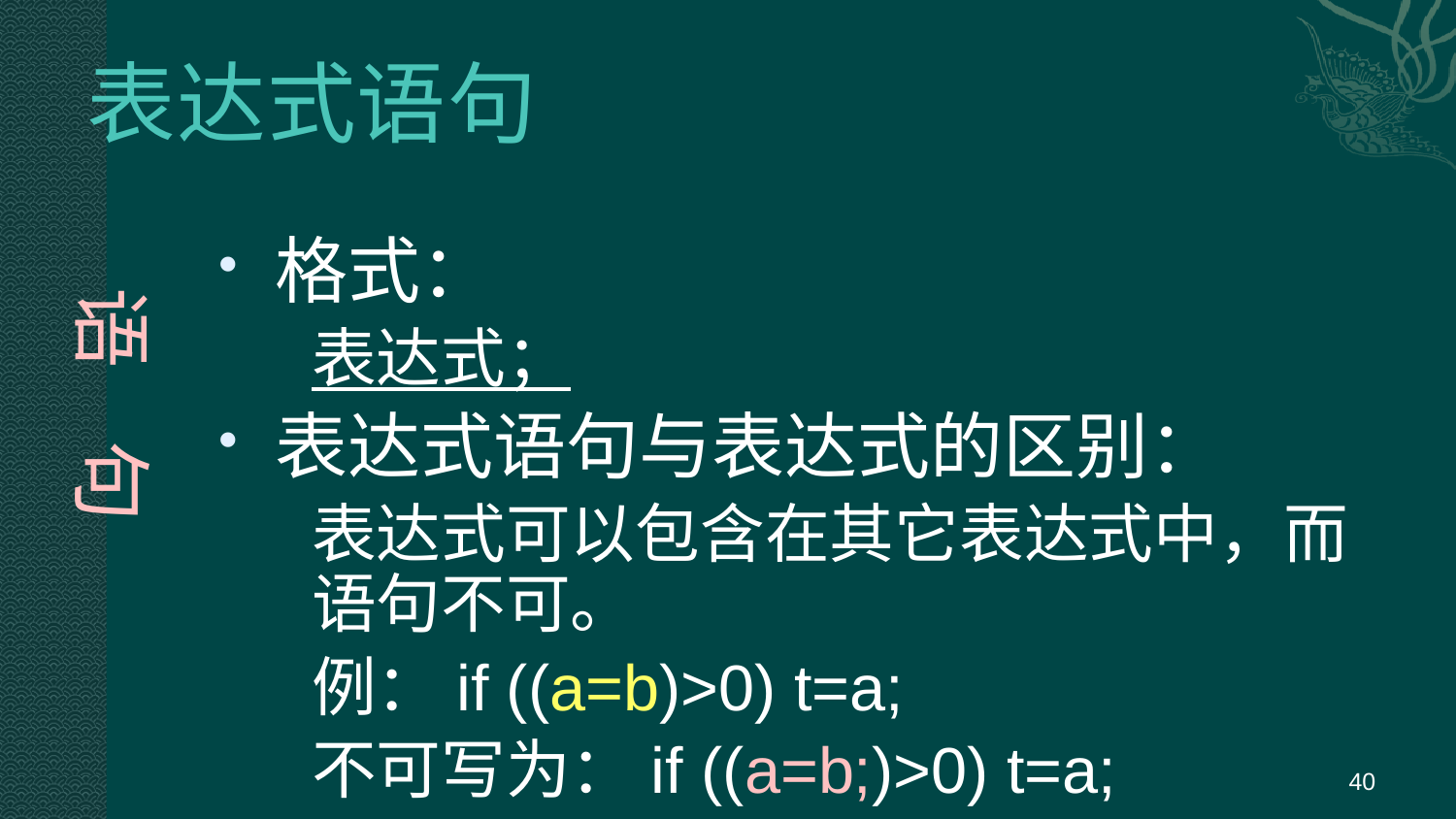

# 表达式语句
语    句
格式：
表达式；
表达式语句与表达式的区别：
表达式可以包含在其它表达式中，而语句不可。
例：if ((a=b)>0) t=a;
不可写为：if ((a=b;)>0) t=a;
40